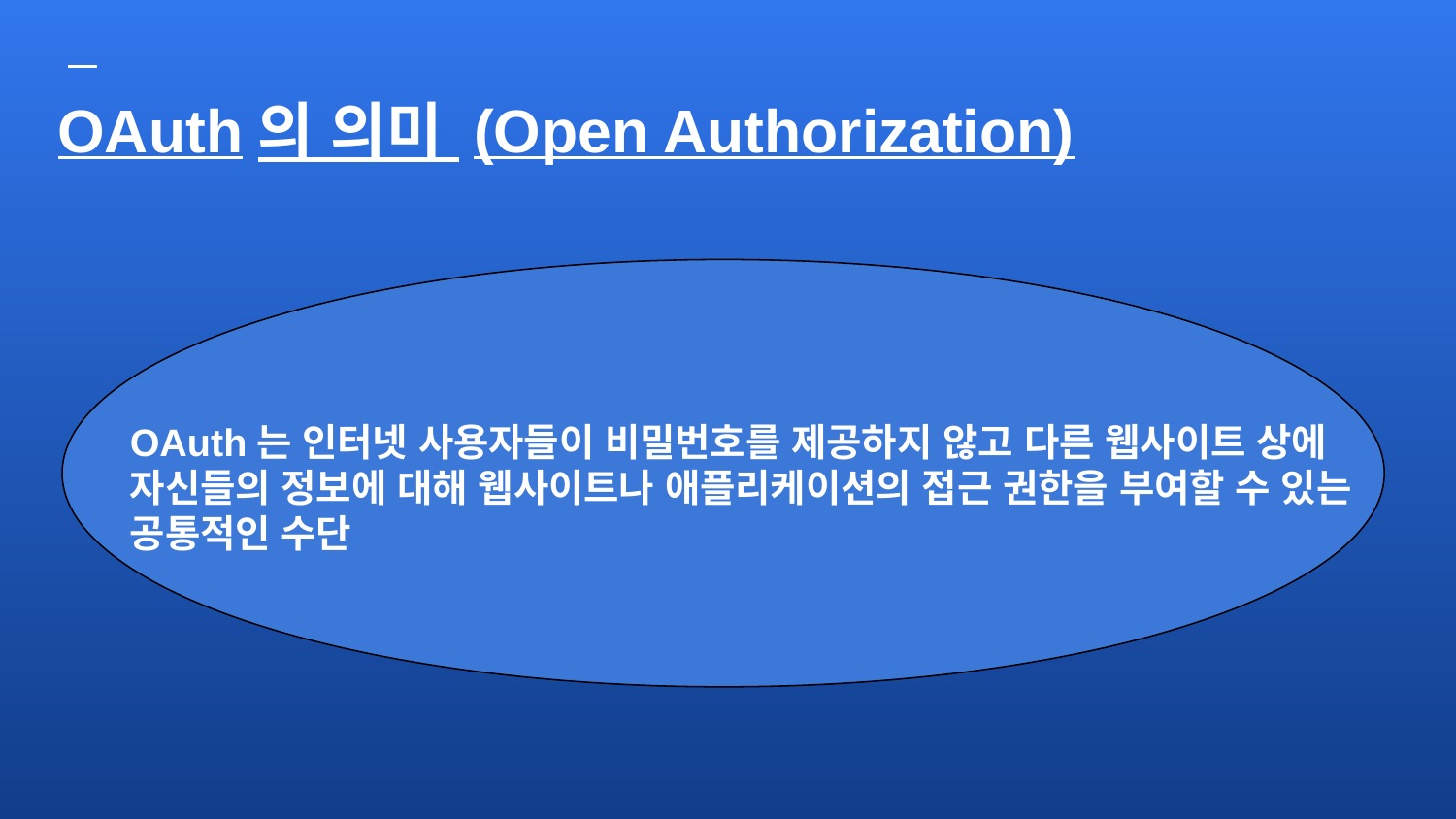

OAuth의 의미 (Open Authorization)

# OAuth는 인터넷 사용자들이 비밀번호를 제공하지 않고 다른 웹사이트 상에 자신들의 정보에 대해 웹사이트나 애플리케이션의 접근 권한을 부여할 수 있는 공통적인 수단